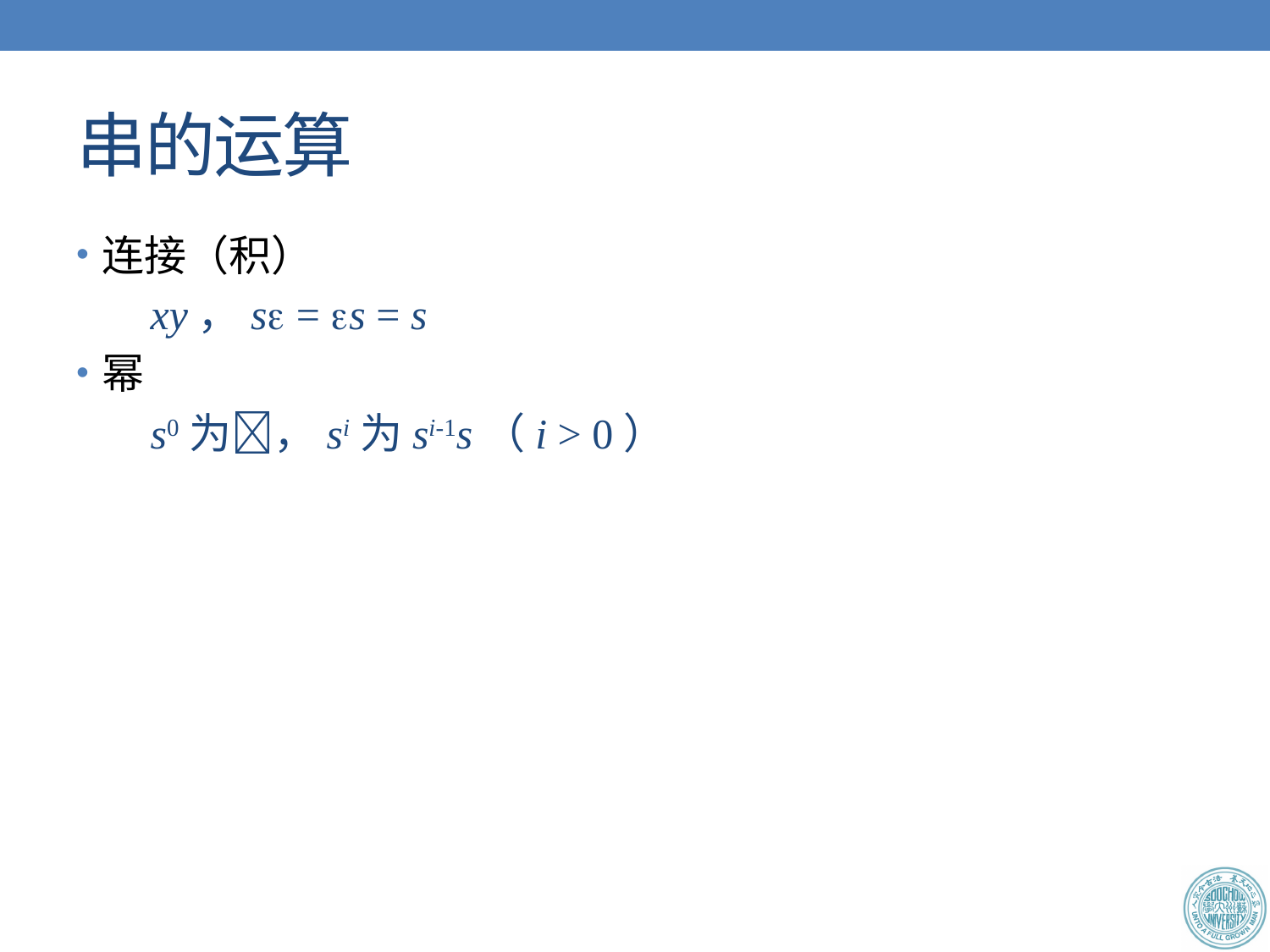

# 串的运算
连接（积）
       xy，sε = εs = s
幂
       s0为ε，si为si-1s（i > 0）